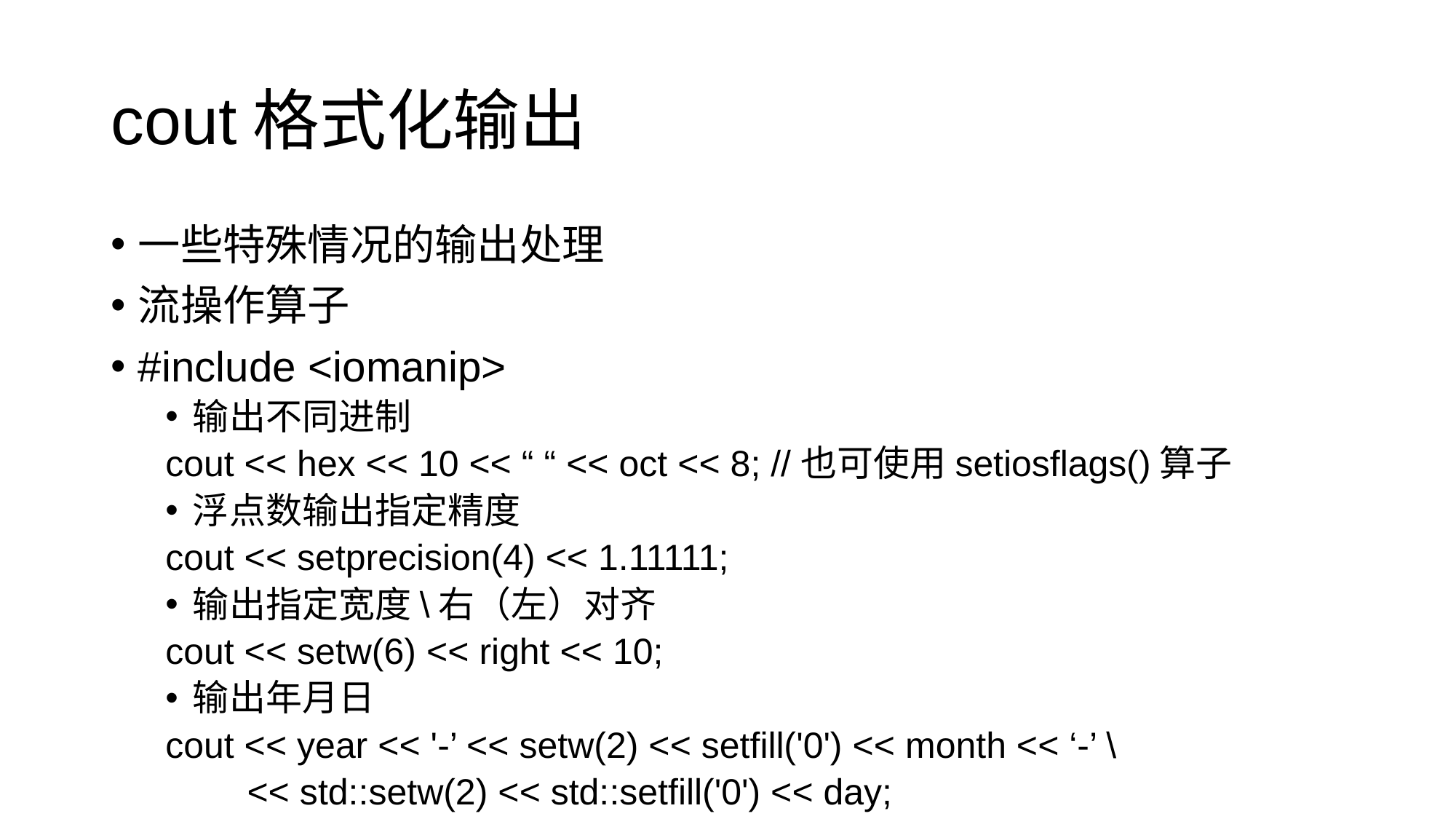

# cout格式化输出
一些特殊情况的输出处理
流操作算子
#include <iomanip>
输出不同进制
cout << hex << 10 << “ “ << oct << 8; //也可使用setiosflags()算子
浮点数输出指定精度
cout << setprecision(4) << 1.11111;
输出指定宽度\右（左）对齐
cout << setw(6) << right << 10;
输出年月日
cout << year << '-’ << setw(2) << setfill('0') << month << ‘-’ \
        << std::setw(2) << std::setfill('0') << day;